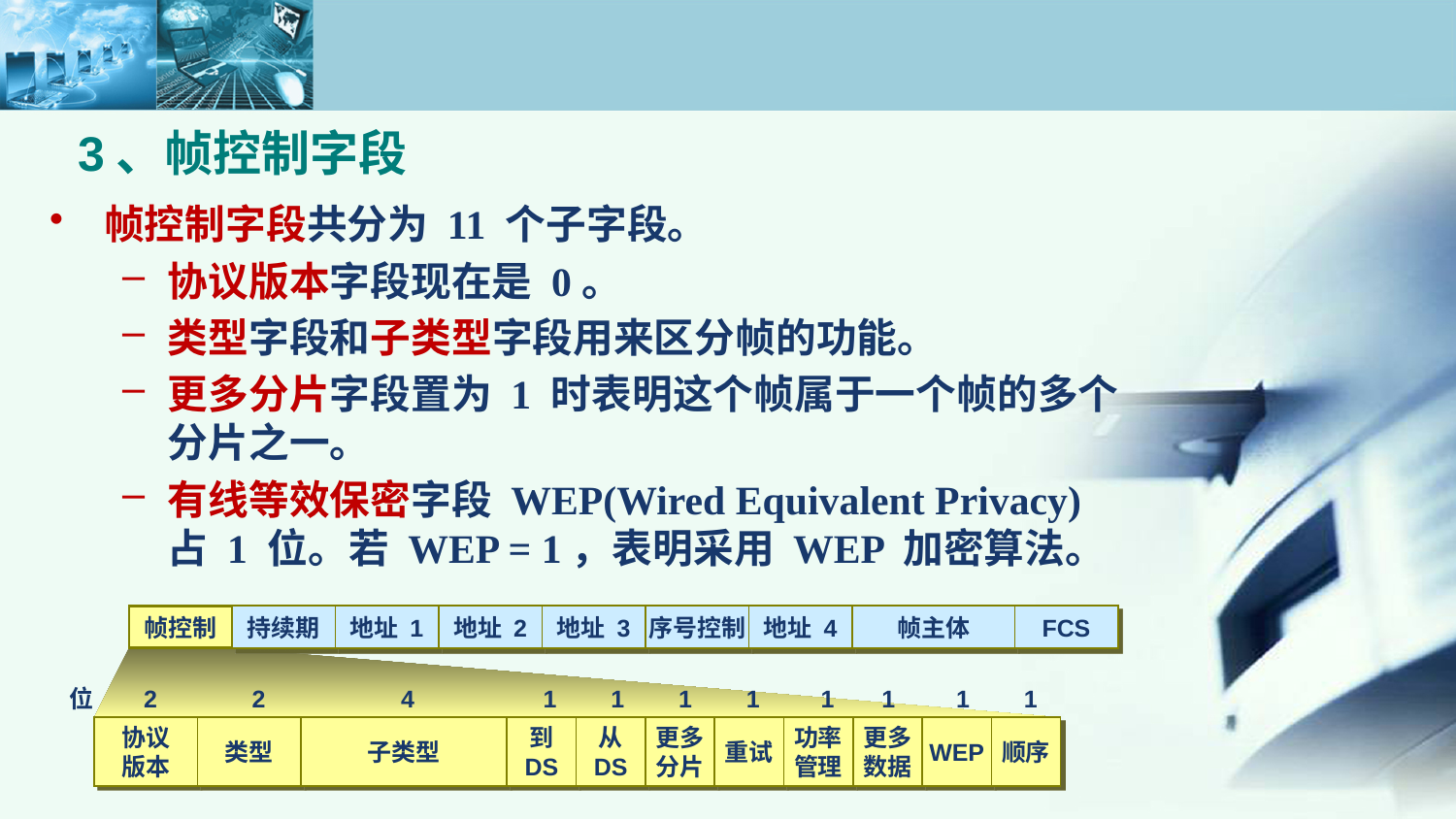

# 3、帧控制字段
帧控制字段共分为 11 个子字段。
协议版本字段现在是 0。
类型字段和子类型字段用来区分帧的功能。
更多分片字段置为 1 时表明这个帧属于一个帧的多个分片之一。
有线等效保密字段 WEP(Wired Equivalent Privacy) 占 1 位。若 WEP = 1，表明采用 WEP 加密算法。
帧控制
持续期
地址 1
地址 2
地址 3
序号控制
地址 4
帧主体
FCS

位        2              2                    4                   1        1        1        1         1       1         1        1
协议
版本
类型
子类型
到
DS
从
DS
更多
分片
重试
功率
管理
更多
数据
WEP
顺序